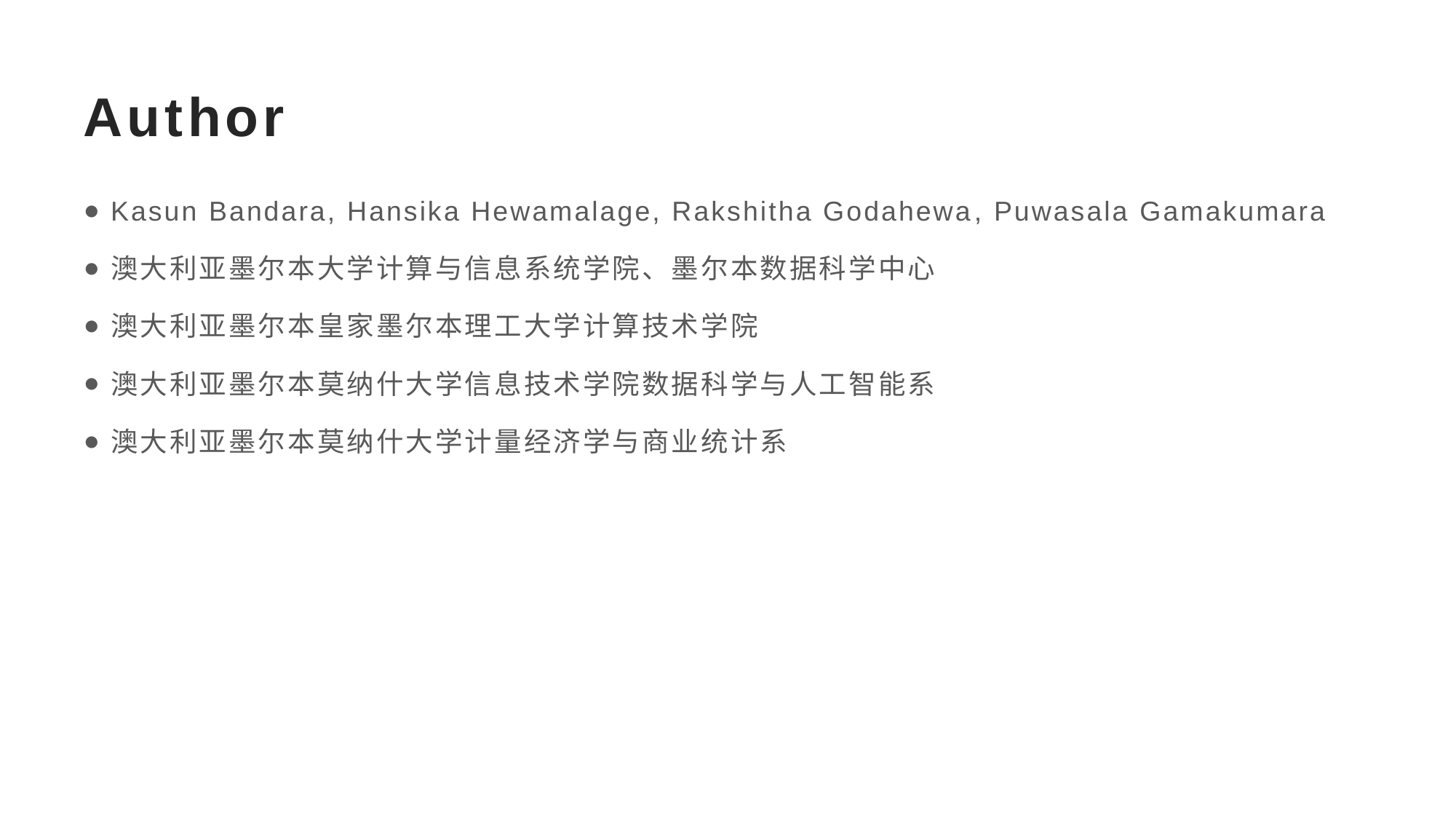

# Author
Kasun Bandara, Hansika Hewamalage, Rakshitha Godahewa, Puwasala Gamakumara
澳大利亚墨尔本大学计算与信息系统学院、墨尔本数据科学中心
澳大利亚墨尔本皇家墨尔本理工大学计算技术学院
澳大利亚墨尔本莫纳什大学信息技术学院数据科学与人工智能系
澳大利亚墨尔本莫纳什大学计量经济学与商业统计系